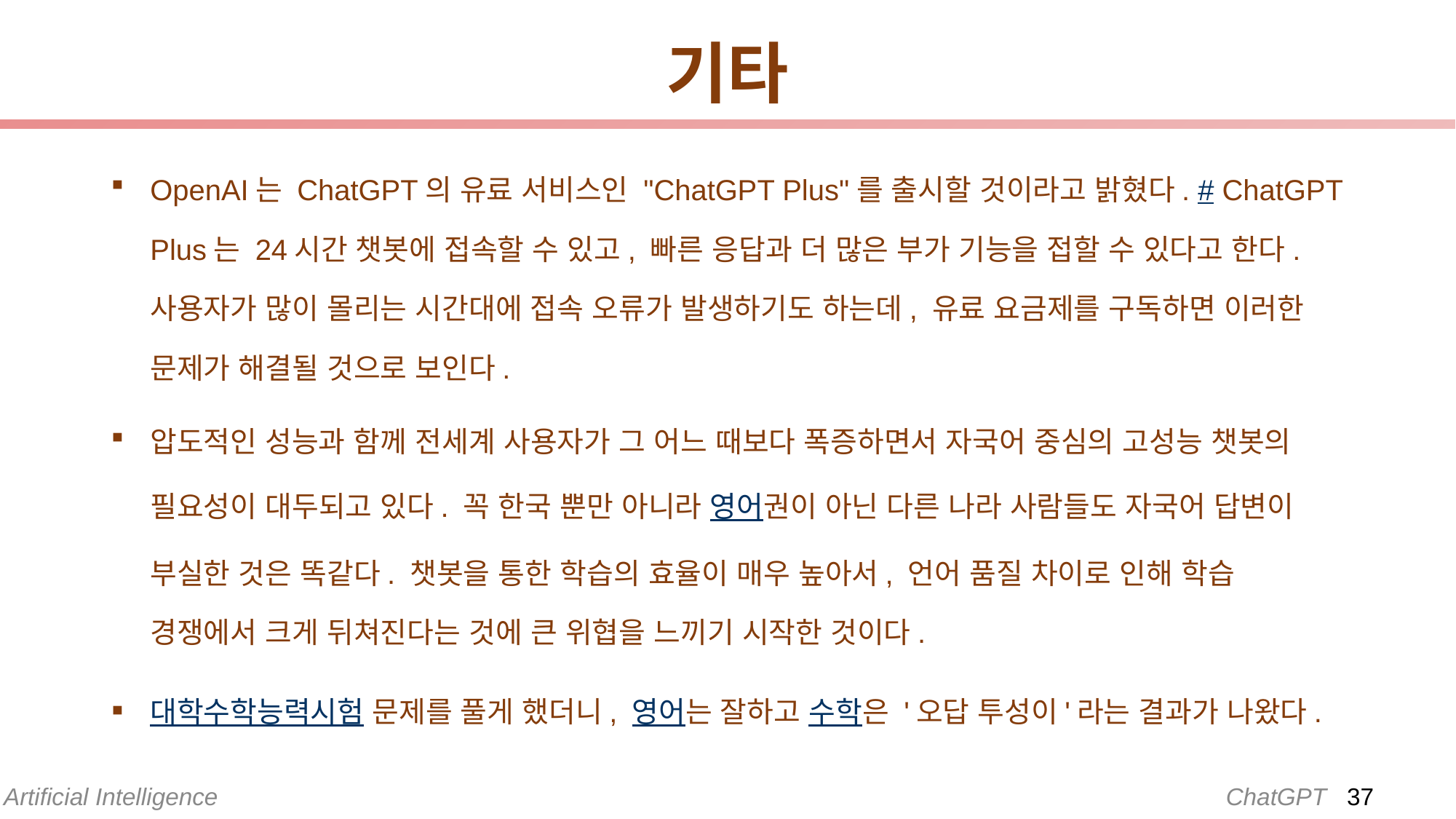

# 기타
OpenAI는 ChatGPT의 유료 서비스인 "ChatGPT Plus"를 출시할 것이라고 밝혔다. # ChatGPT Plus는 24시간 챗봇에 접속할 수 있고, 빠른 응답과 더 많은 부가 기능을 접할 수 있다고 한다. 사용자가 많이 몰리는 시간대에 접속 오류가 발생하기도 하는데, 유료 요금제를 구독하면 이러한 문제가 해결될 것으로 보인다.
압도적인 성능과 함께 전세계 사용자가 그 어느 때보다 폭증하면서 자국어 중심의 고성능 챗봇의 필요성이 대두되고 있다. 꼭 한국 뿐만 아니라 영어권이 아닌 다른 나라 사람들도 자국어 답변이 부실한 것은 똑같다. 챗봇을 통한 학습의 효율이 매우 높아서, 언어 품질 차이로 인해 학습 경쟁에서 크게 뒤쳐진다는 것에 큰 위협을 느끼기 시작한 것이다.
대학수학능력시험 문제를 풀게 했더니, 영어는 잘하고 수학은 '오답 투성이'라는 결과가 나왔다.